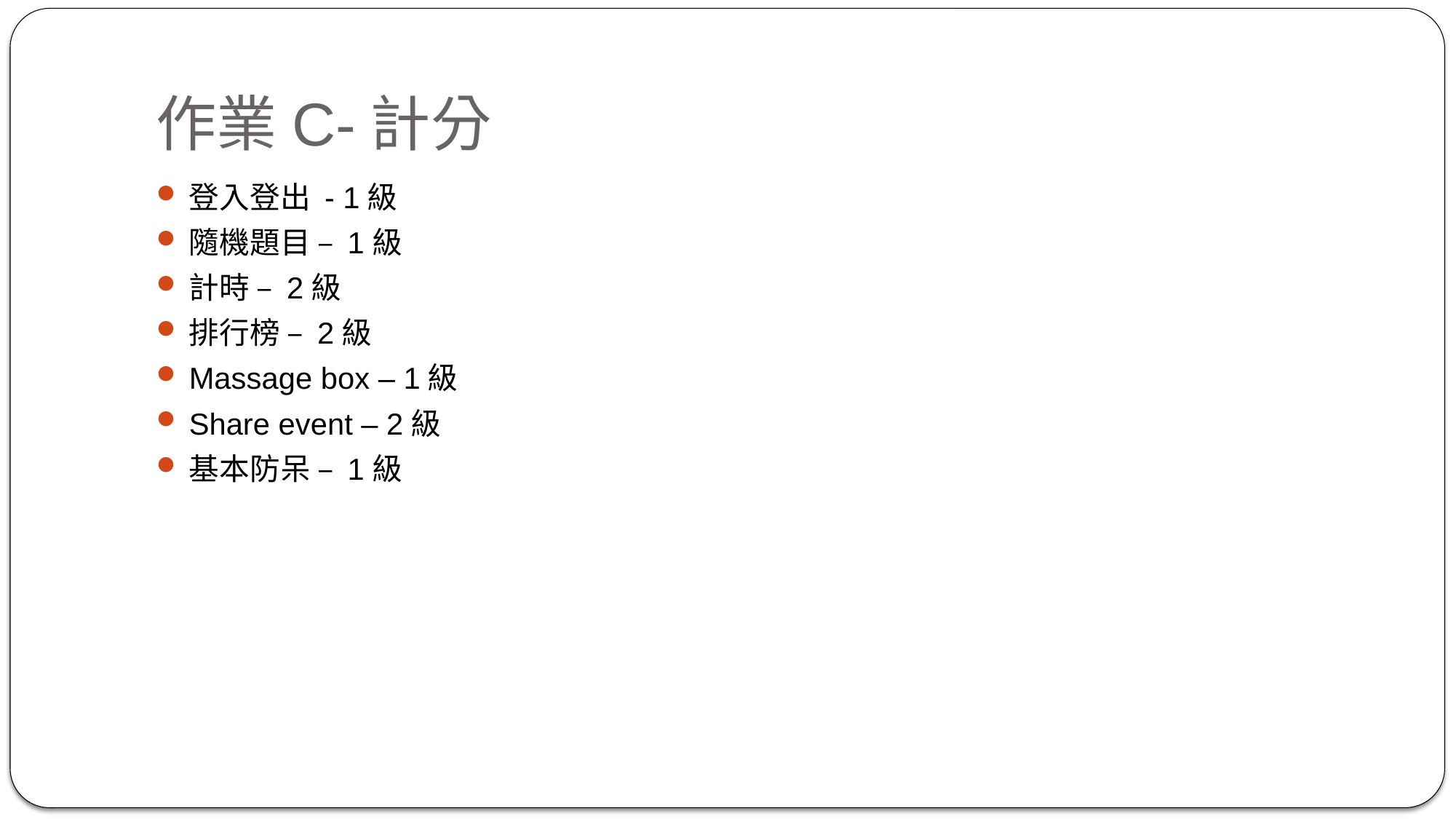

# 作業C-計分
登入登出 - 1級
隨機題目 – 1級
計時 – 2級
排行榜 – 2級
Massage box – 1級
Share event – 2級
基本防呆 – 1級